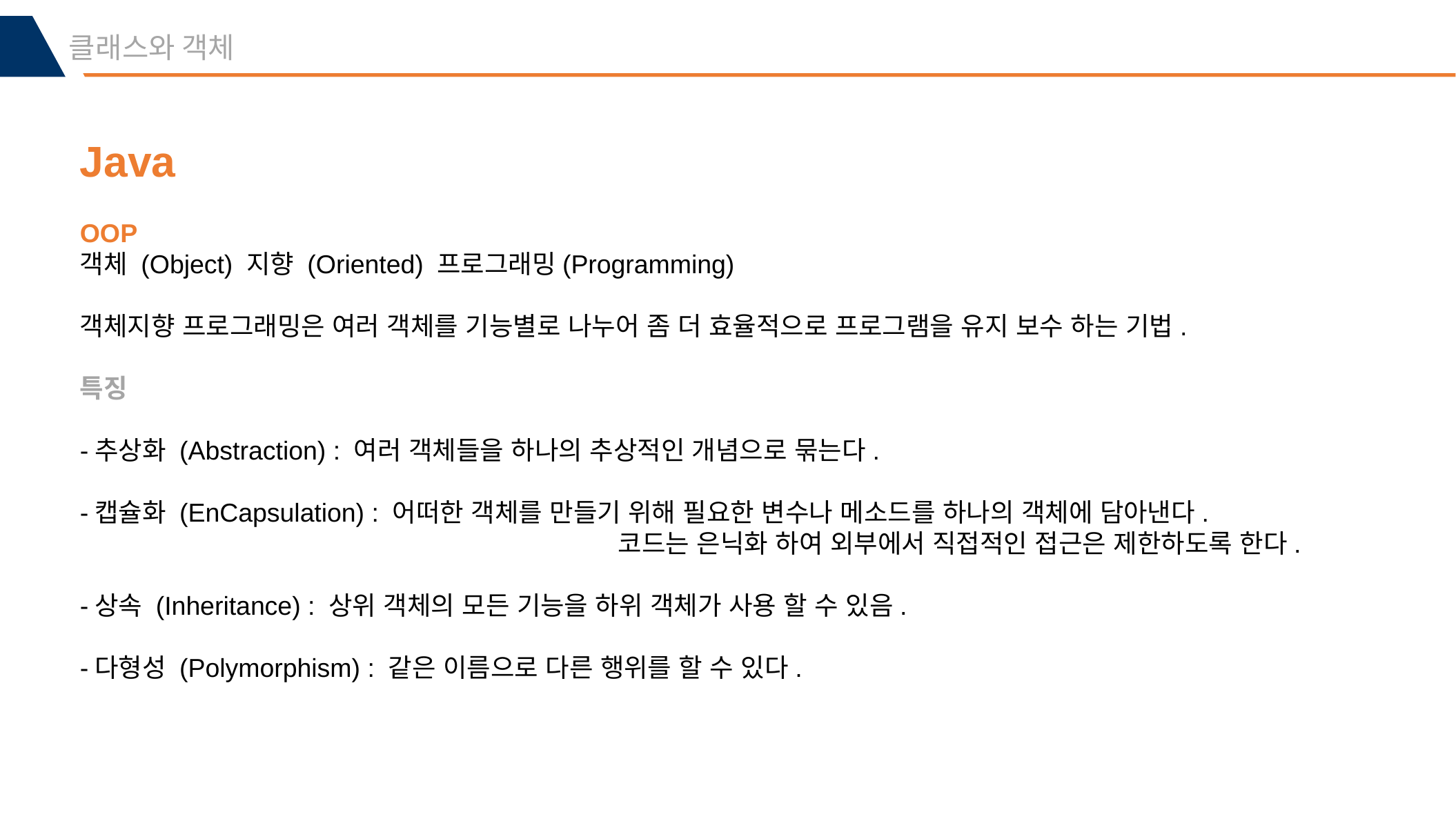

클래스와 객체

Java

OOP
객체 (Object) 지향 (Oriented) 프로그래밍(Programming)

객체지향 프로그래밍은 여러 객체를 기능별로 나누어 좀 더 효율적으로 프로그램을 유지 보수 하는 기법.

특징

-추상화 (Abstraction) : 여러 객체들을 하나의 추상적인 개념으로 묶는다.

-캡슐화 (EnCapsulation) : 어떠한 객체를 만들기 위해 필요한 변수나 메소드를 하나의 객체에 담아낸다.
					  코드는 은닉화 하여 외부에서 직접적인 접근은 제한하도록 한다.

-상속 (Inheritance) : 상위 객체의 모든 기능을 하위 객체가 사용 할 수 있음.

-다형성 (Polymorphism) : 같은 이름으로 다른 행위를 할 수 있다.